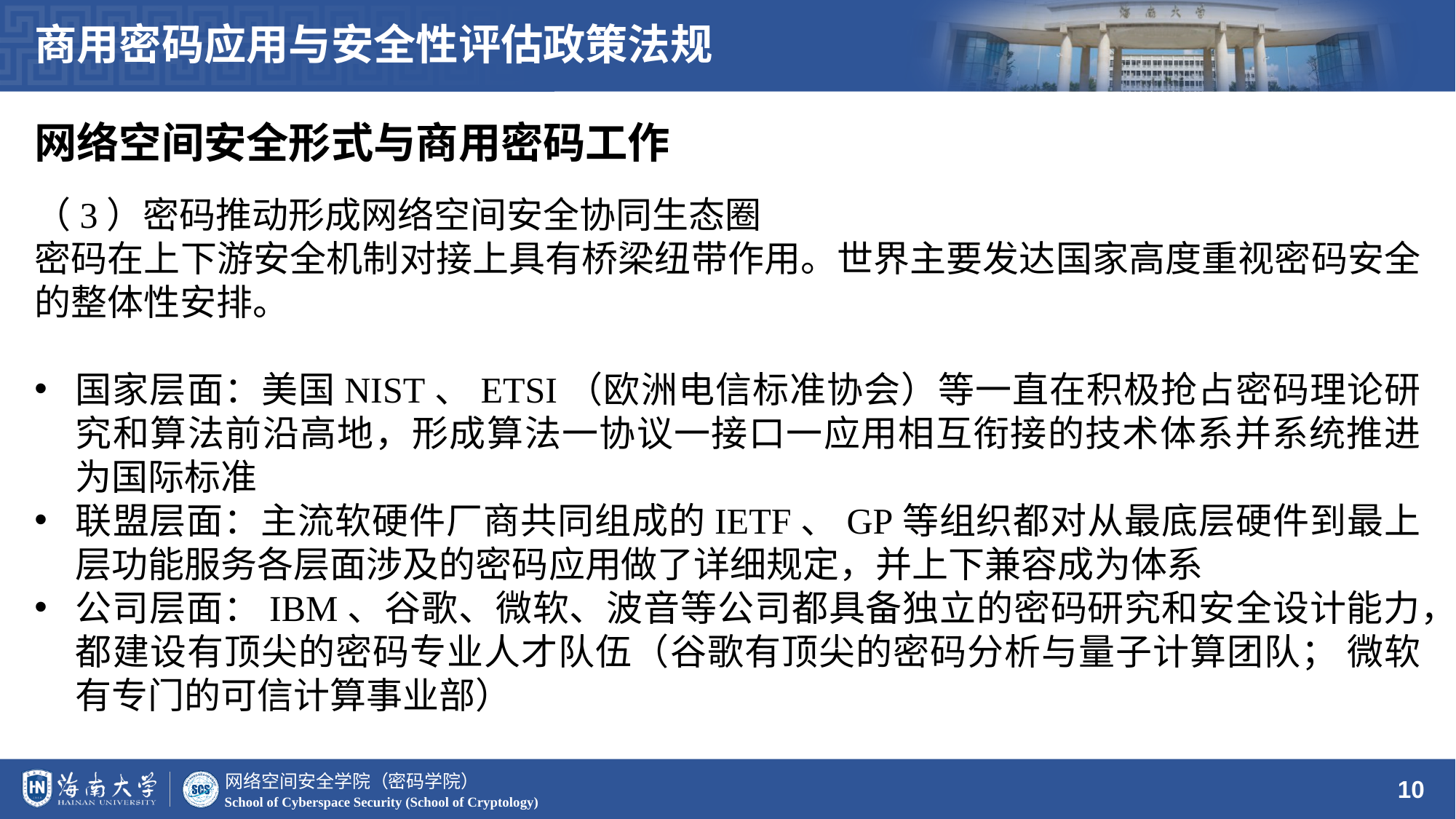

商用密码应用与安全性评估政策法规

网络空间安全形式与商用密码工作

（3）密码推动形成网络空间安全协同生态圈
密码在上下游安全机制对接上具有桥梁纽带作用。世界主要发达国家高度重视密码安全的整体性安排。

国家层面：美国NIST、ETSI（欧洲电信标准协会）等一直在积极抢占密码理论研究和算法前沿高地，形成算法一协议一接口一应用相互衔接的技术体系并系统推进为国际标准
联盟层面：主流软硬件厂商共同组成的IETF、GP等组织都对从最底层硬件到最上层功能服务各层面涉及的密码应用做了详细规定，并上下兼容成为体系
公司层面：IBM、谷歌、微软、波音等公司都具备独立的密码研究和安全设计能力，都建设有顶尖的密码专业人才队伍（谷歌有顶尖的密码分析与量子计算团队； 微软有专门的可信计算事业部）
10